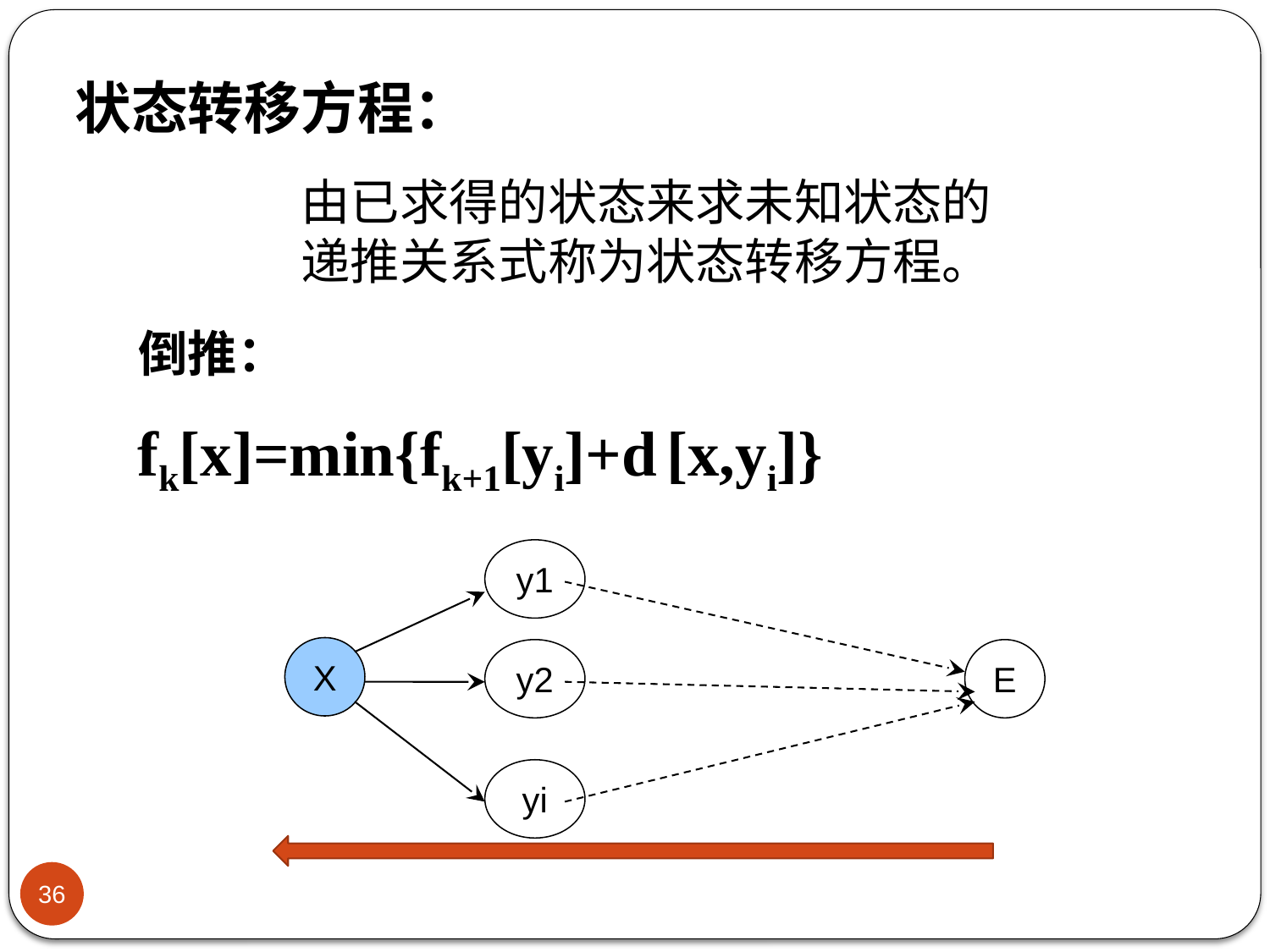

状态转移方程：
由已求得的状态来求未知状态的
递推关系式称为状态转移方程。
倒推：
F[x]:x到终点的最短距离。目标是f1[A]
fk[x]=min{fk+1[yi]+d [x,yi]}
y1

X
E
y2

yi

36